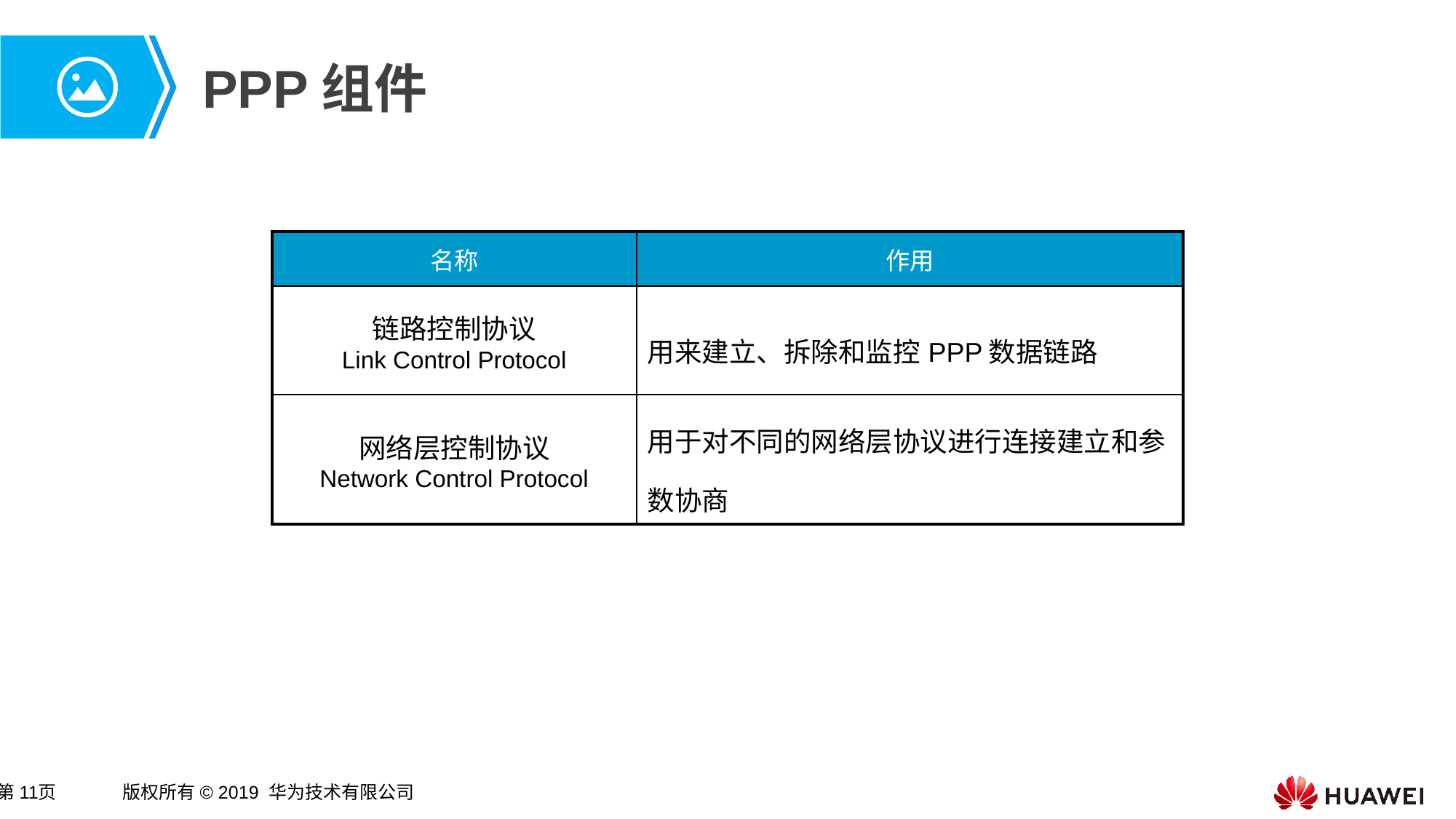

# PPP组件
| 名称 | 作用 |
| --- | --- |
| 链路控制协议 Link Control Protocol | 用来建立、拆除和监控PPP数据链路 |
| 网络层控制协议 Network Control Protocol | 用于对不同的网络层协议进行连接建立和参数协商 |